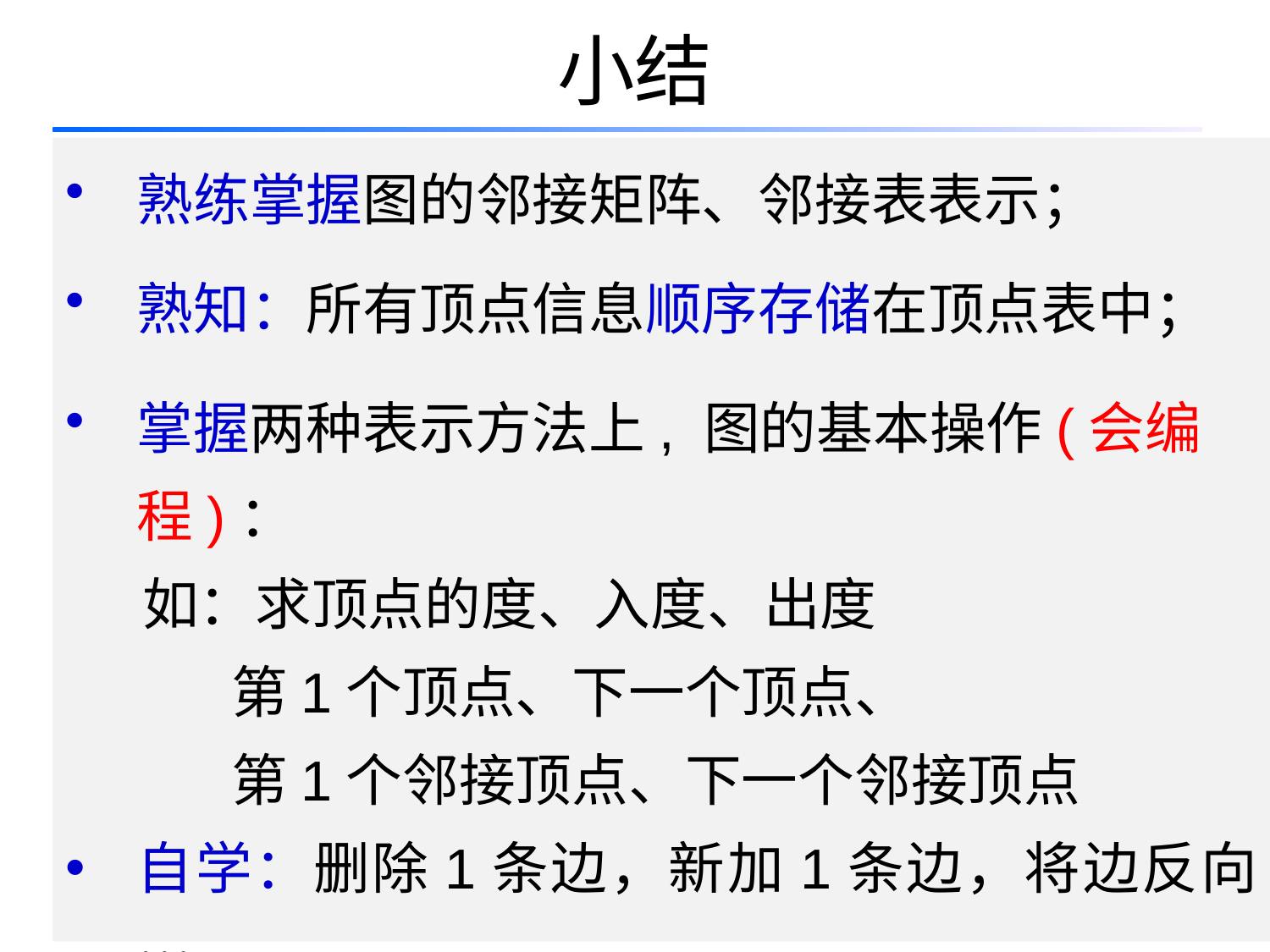

# 小结

熟练掌握图的邻接矩阵、邻接表表示；
熟知：所有顶点信息顺序存储在顶点表中；
掌握两种表示方法上, 图的基本操作(会编程)：
     如：求顶点的度、入度、出度
            第1个顶点、下一个顶点、
            第1个邻接顶点、下一个邻接顶点
自学：删除1条边，新加1条边，将边反向…